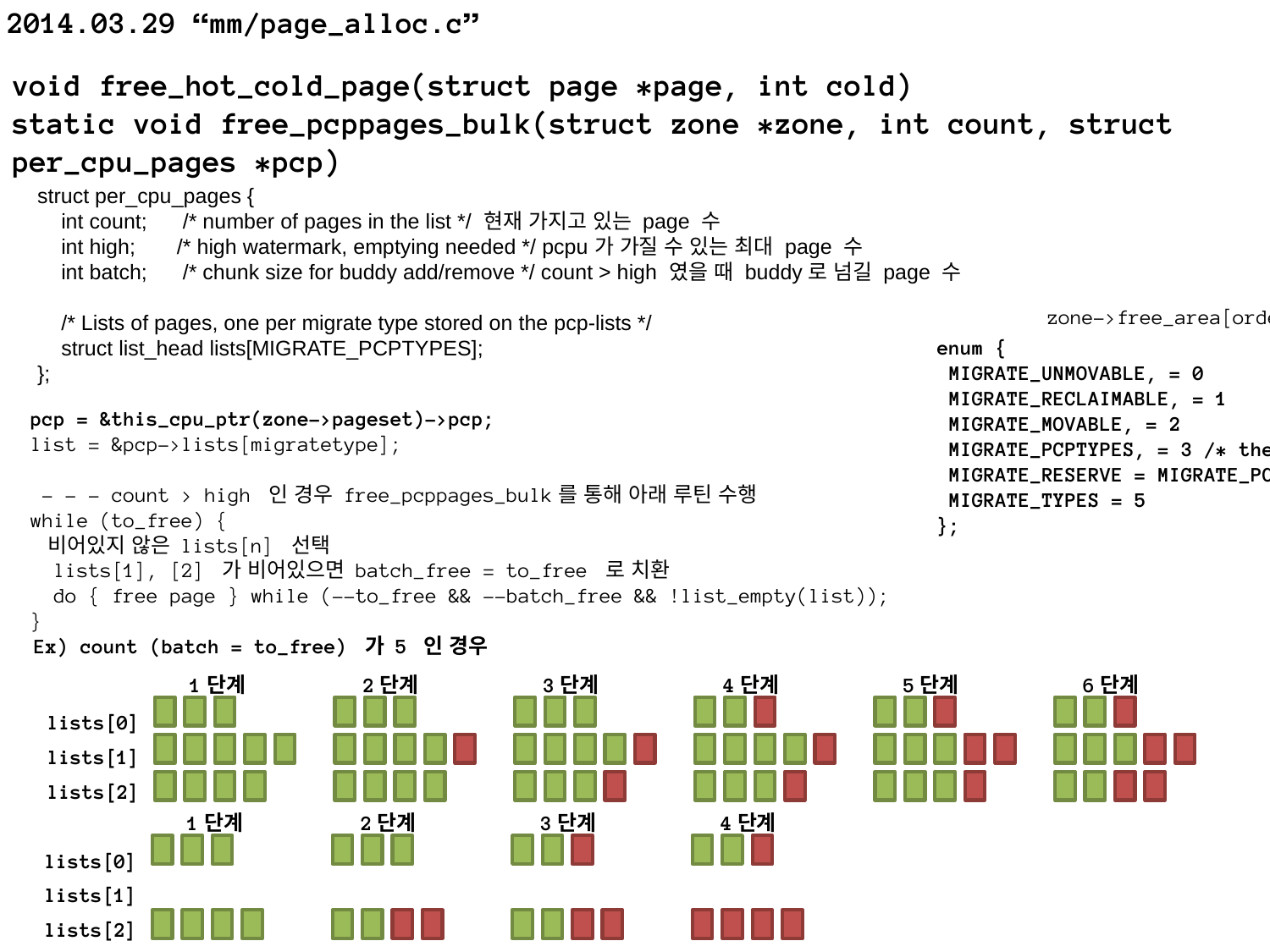

# 2014.03.29 “mm/page_alloc.c”
void free_hot_cold_page(struct page *page, int cold)
static void free_pcppages_bulk(struct zone *zone, int count, struct per_cpu_pages *pcp)
struct per_cpu_pages {
    int count;      /* number of pages in the list */ 현재 가지고 있는 page 수
    int high;       /* high watermark, emptying needed */ pcpu가 가질 수 있는 최대 page 수
    int batch;      /* chunk size for buddy add/remove */ count > high 였을 때 buddy로 넘길 page 수

    /* Lists of pages, one per migrate type stored on the pcp-lists */
    struct list_head lists[MIGRATE_PCPTYPES];
};
zone->free_area[order].free_list[migratetype]
enum {
 MIGRATE_UNMOVABLE, = 0
 MIGRATE_RECLAIMABLE, = 1
 MIGRATE_MOVABLE, = 2
 MIGRATE_PCPTYPES, = 3 /* the number of types on the pcp lists */
 MIGRATE_RESERVE = MIGRATE_PCPTYPES, = 4
 MIGRATE_TYPES = 5
};
pcp = &this_cpu_ptr(zone->pageset)->pcp;
list = &pcp->lists[migratetype];

 - - - count > high 인 경우 free_pcppages_bulk를 통해 아래 루틴 수행
while (to_free) {
  비어있지 않은 lists[n] 선택
  lists[1], [2] 가 비어있으면 batch_free = to_free 로 치환
  do { free page } while (--to_free && --batch_free && !list_empty(list));
}
Ex) count (batch = to_free) 가 5 인 경우
2단계
3단계
4단계
5단계
6단계
1단계

lists[0]

lists[1]

lists[2]

2단계
3단계
4단계
1단계

lists[0]
lists[1]

lists[2]